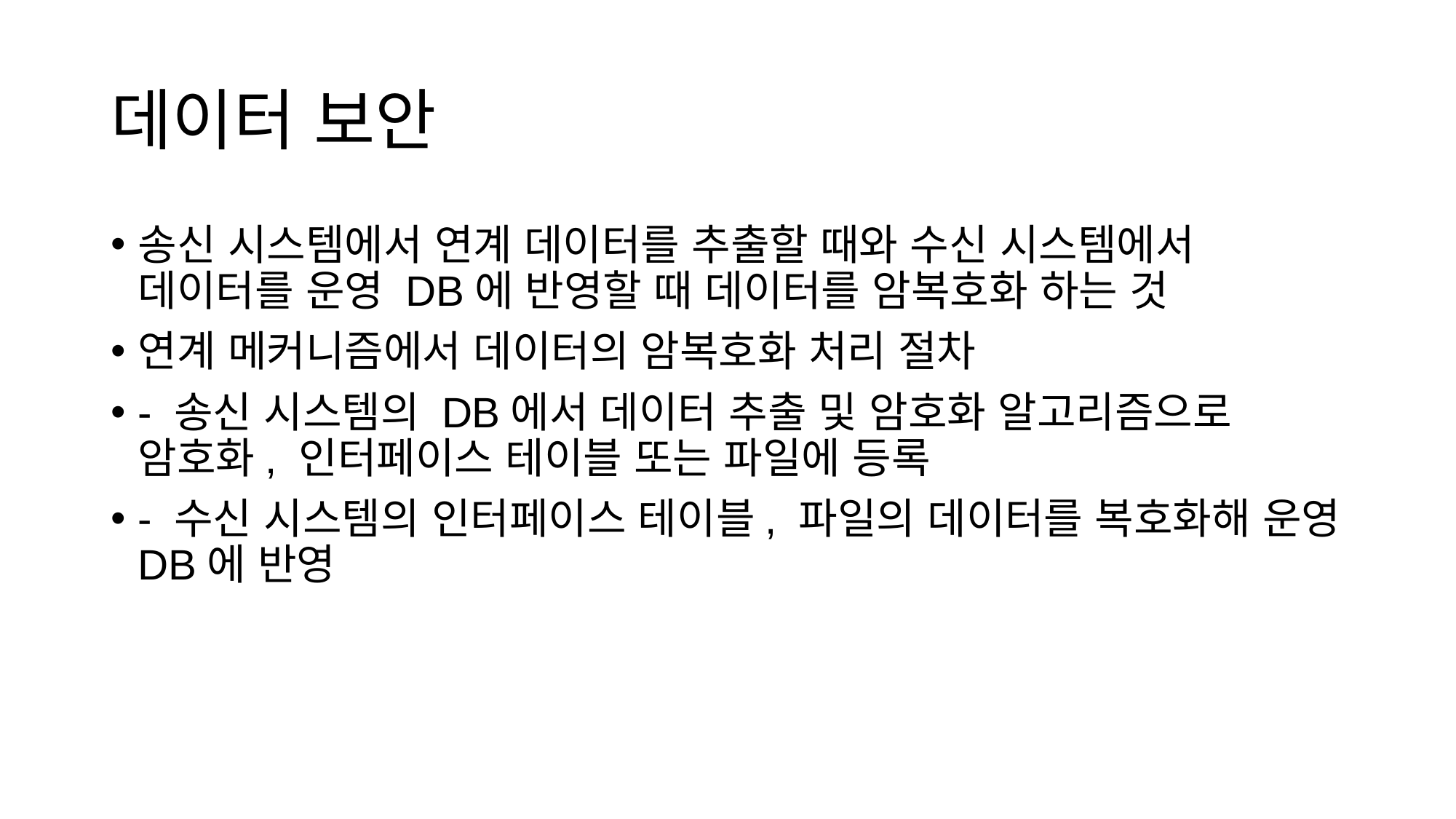

# 데이터 보안
송신 시스템에서 연계 데이터를 추출할 때와 수신 시스템에서 데이터를 운영 DB에 반영할 때 데이터를 암복호화 하는 것
연계 메커니즘에서 데이터의 암복호화 처리 절차
- 송신 시스템의 DB에서 데이터 추출 및 암호화 알고리즘으로 암호화, 인터페이스 테이블 또는 파일에 등록
- 수신 시스템의 인터페이스 테이블, 파일의 데이터를 복호화해 운영 DB에 반영